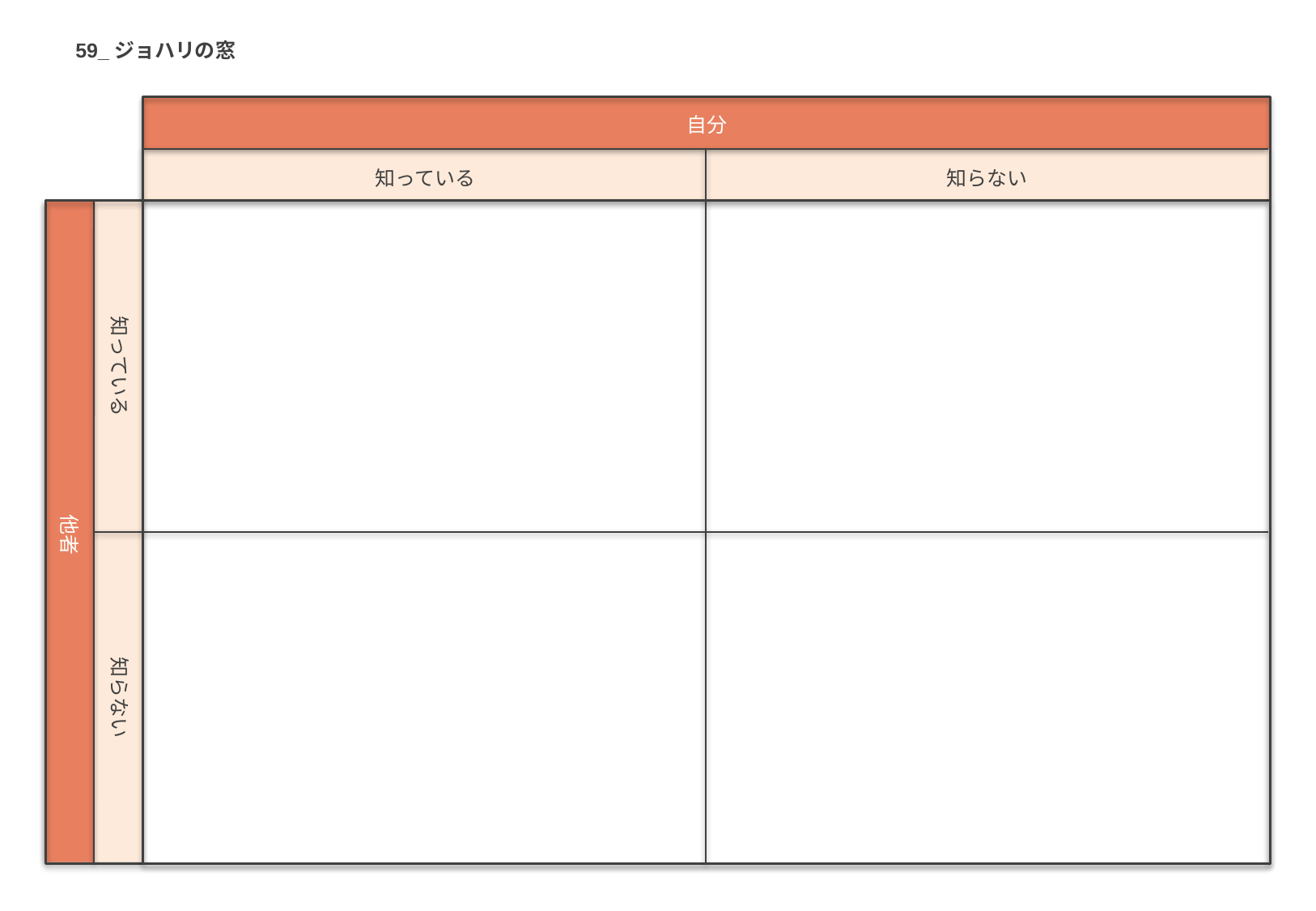

59_ジョハリの窓

自分

知っている
知らない

知っている
他者
知らない